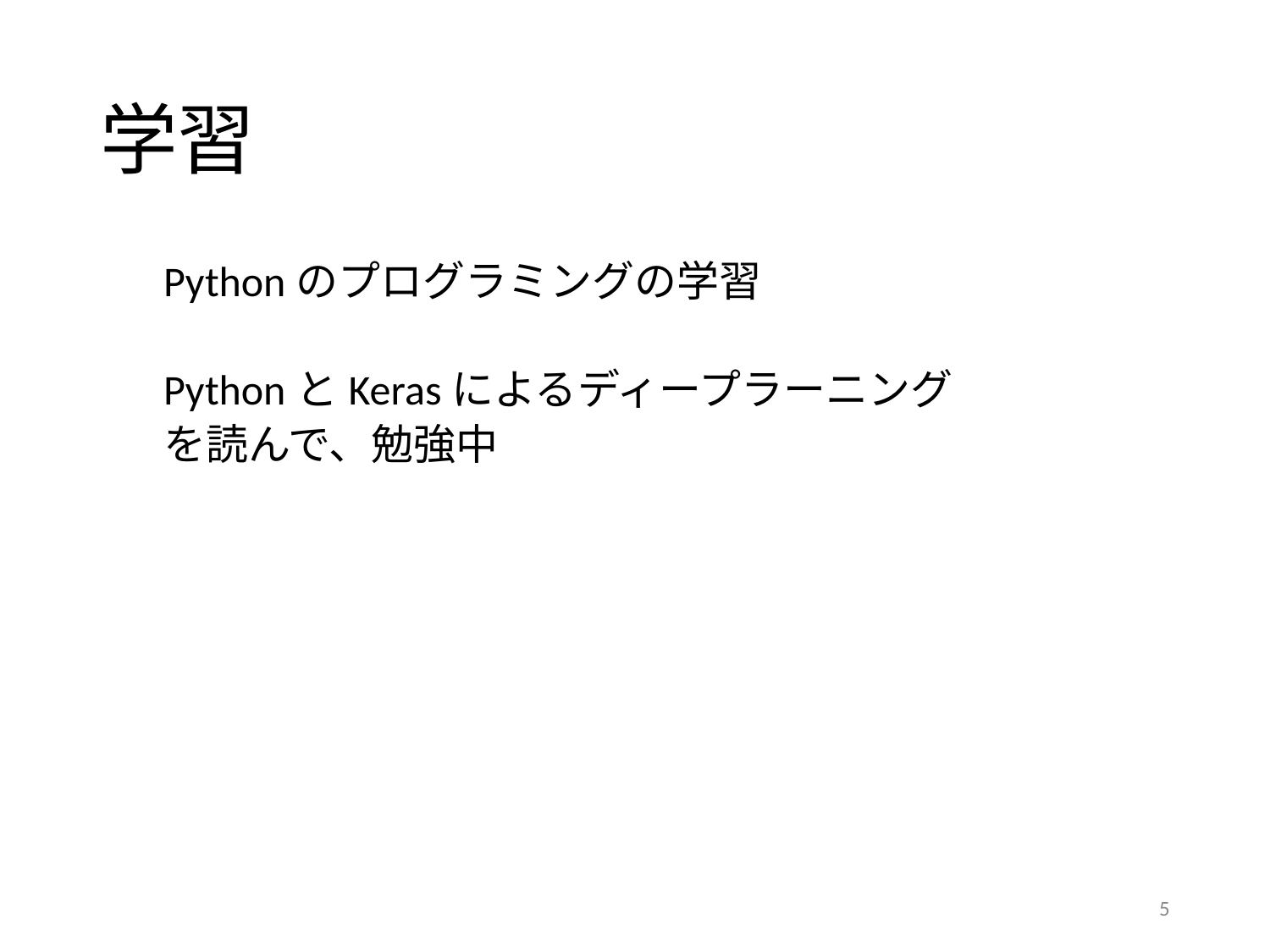

# 学習
Pythonのプログラミングの学習

PythonとKerasによるディープラーニング
を読んで、勉強中

5